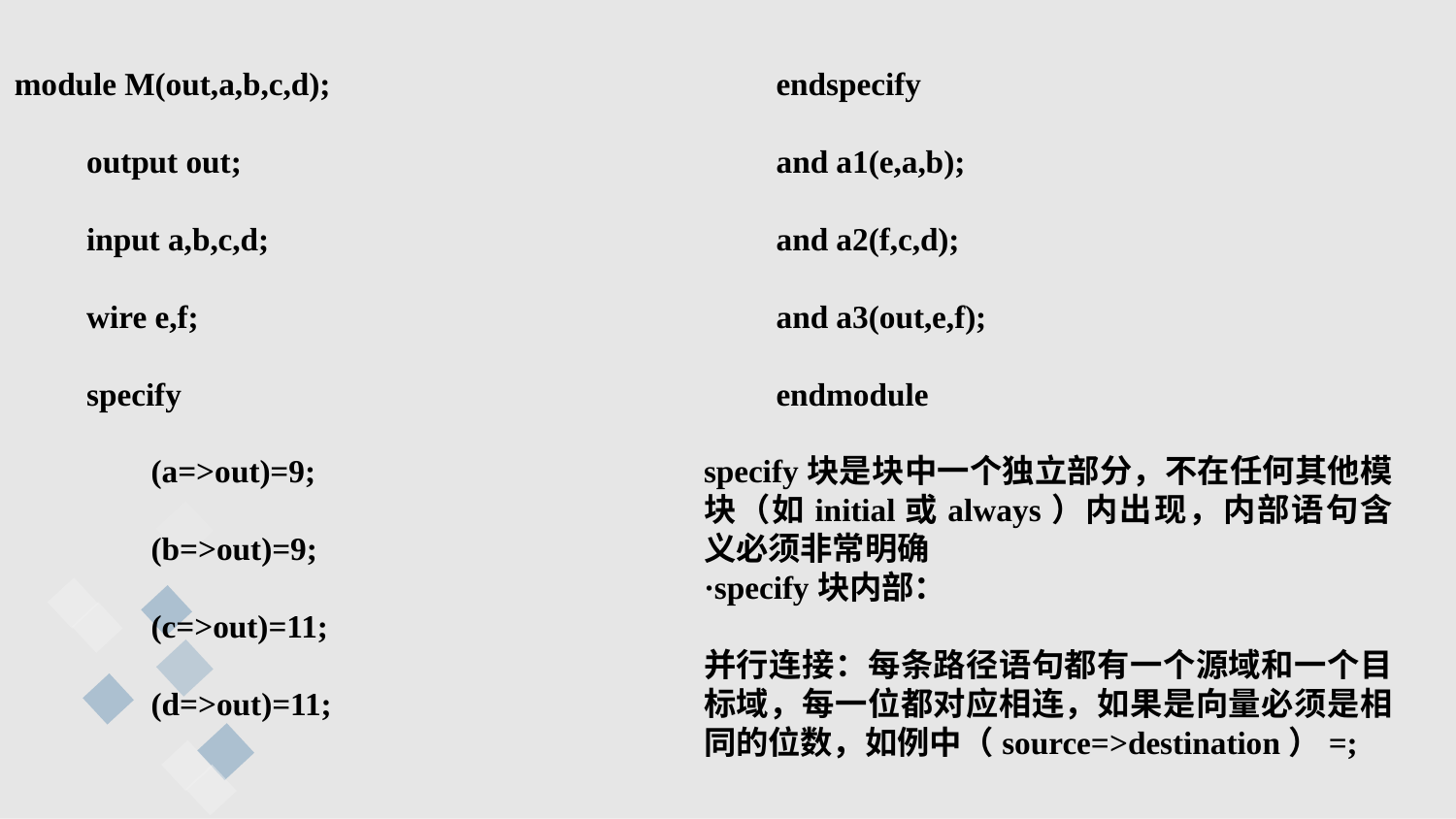

module M(out,a,b,c,d);

　　output out;

　　input a,b,c,d;

　　wire e,f;

　　specify

　　　　(a=>out)=9;

　　　　(b=>out)=9;

　　　　(c=>out)=11;

　　　　(d=>out)=11;

　　endspecify

　　and a1(e,a,b);

　　and a2(f,c,d);

　　and a3(out,e,f);

　　endmodule

specify块是块中一个独立部分，不在任何其他模块（如initial或always）内出现，内部语句含义必须非常明确
·specify块内部：

并行连接：每条路径语句都有一个源域和一个目标域，每一位都对应相连，如果是向量必须是相同的位数，如例中（source=>destination）=;